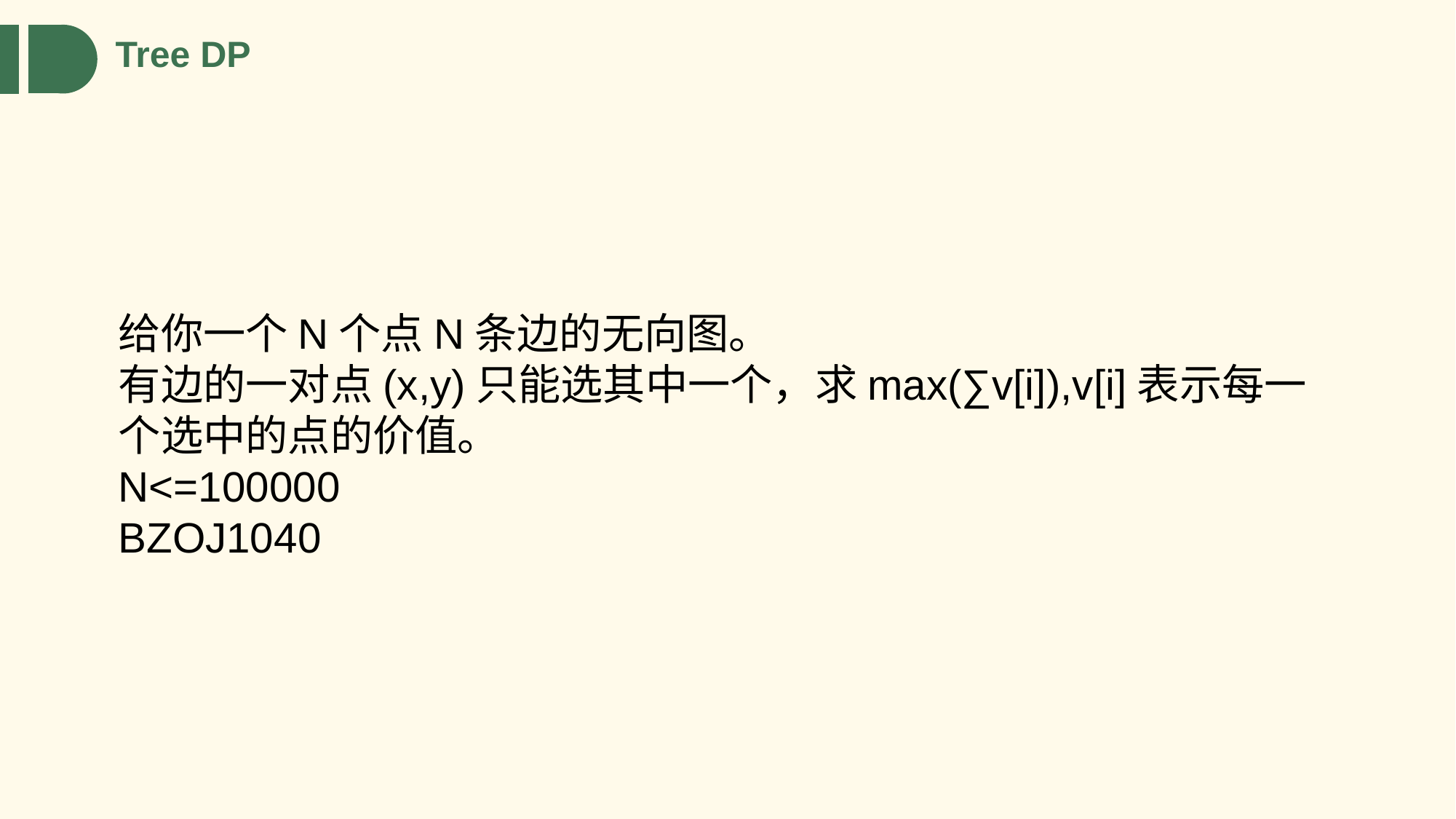

Tree DP
给你一个N个点N条边的无向图。
有边的一对点(x,y)只能选其中一个，求max(∑v[i]),v[i]表示每一个选中的点的价值。
N<=100000
BZOJ1040